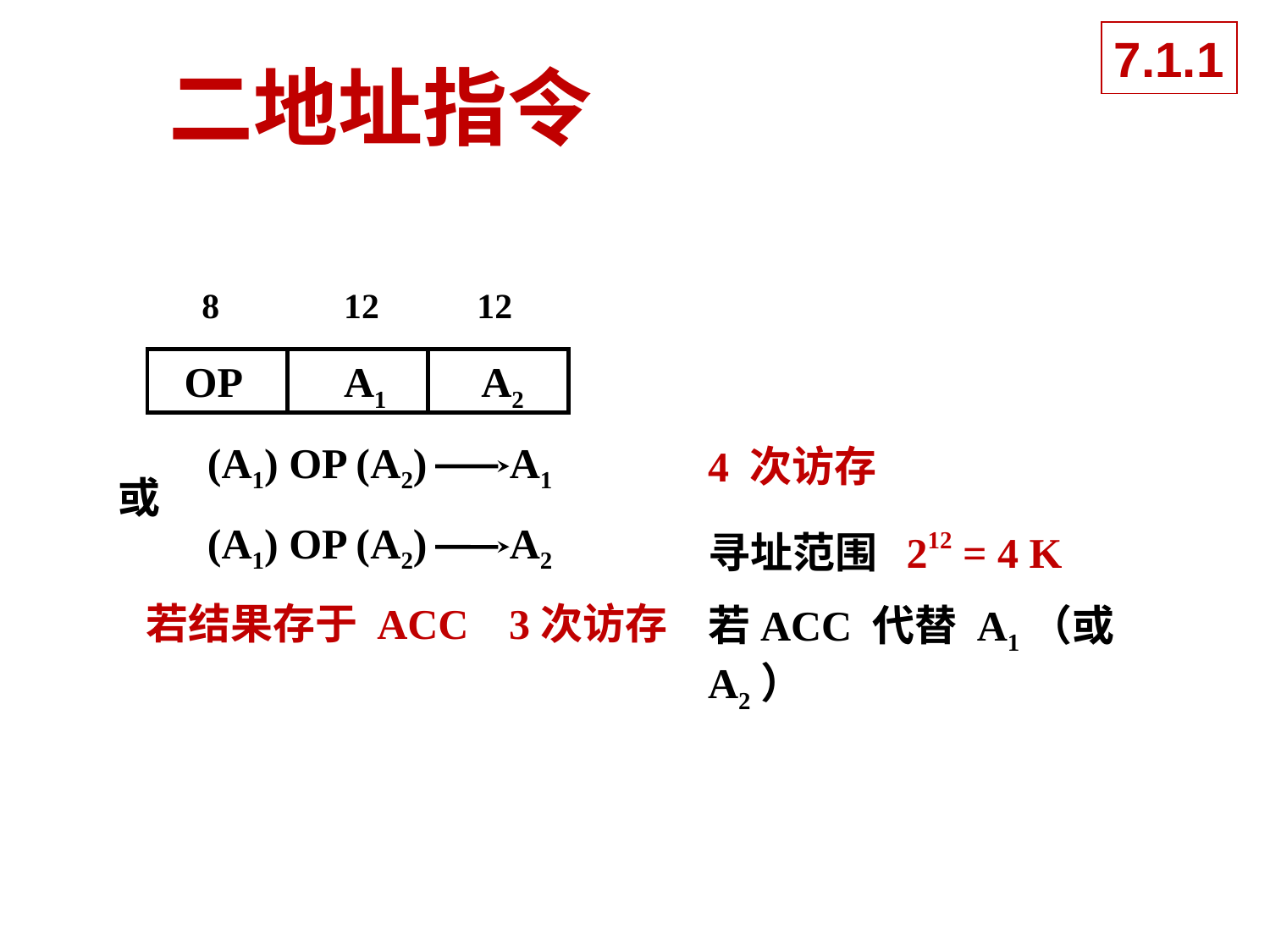

7.1.1
# 二地址指令
8              12           12

OP

 A1

 A2
(A1) OP (A2)        A1

4 次访存
或
(A1) OP (A2)        A2

寻址范围  212 = 4 K
若结果存于 ACC
3次访存
若ACC 代替 A1（或A2）